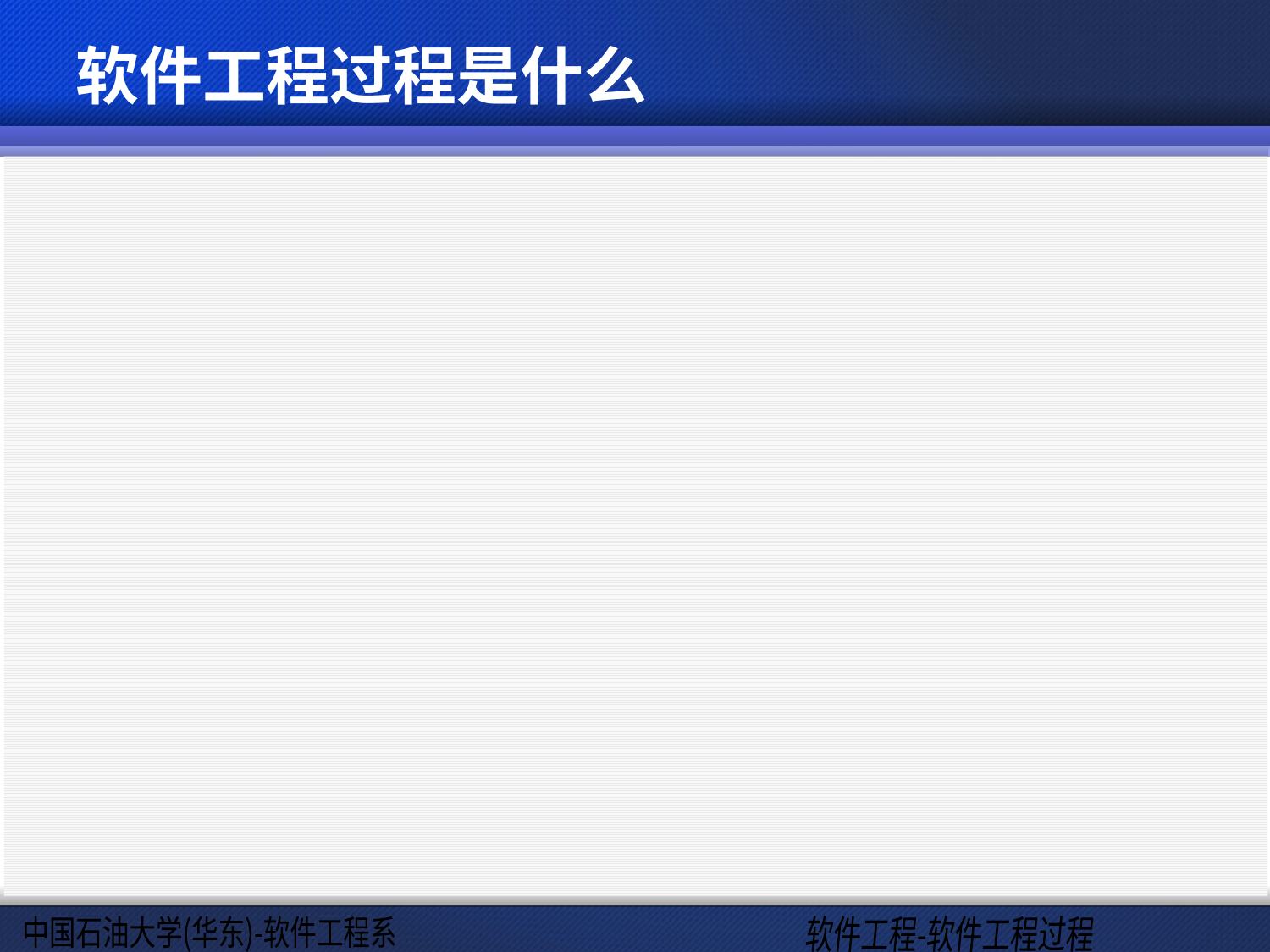

# 软件工程过程是什么
软件工程过程是按照软件工业化的标准定义的在软件开发中必须具有的一系列过程规范；
软件工程过程是定义软件中的软件需求、软件设计，软件编码、软件测试、软件部署的实现目标和规范化的管理方法论；
软件工程过程是保证软件工业化生产的法典；